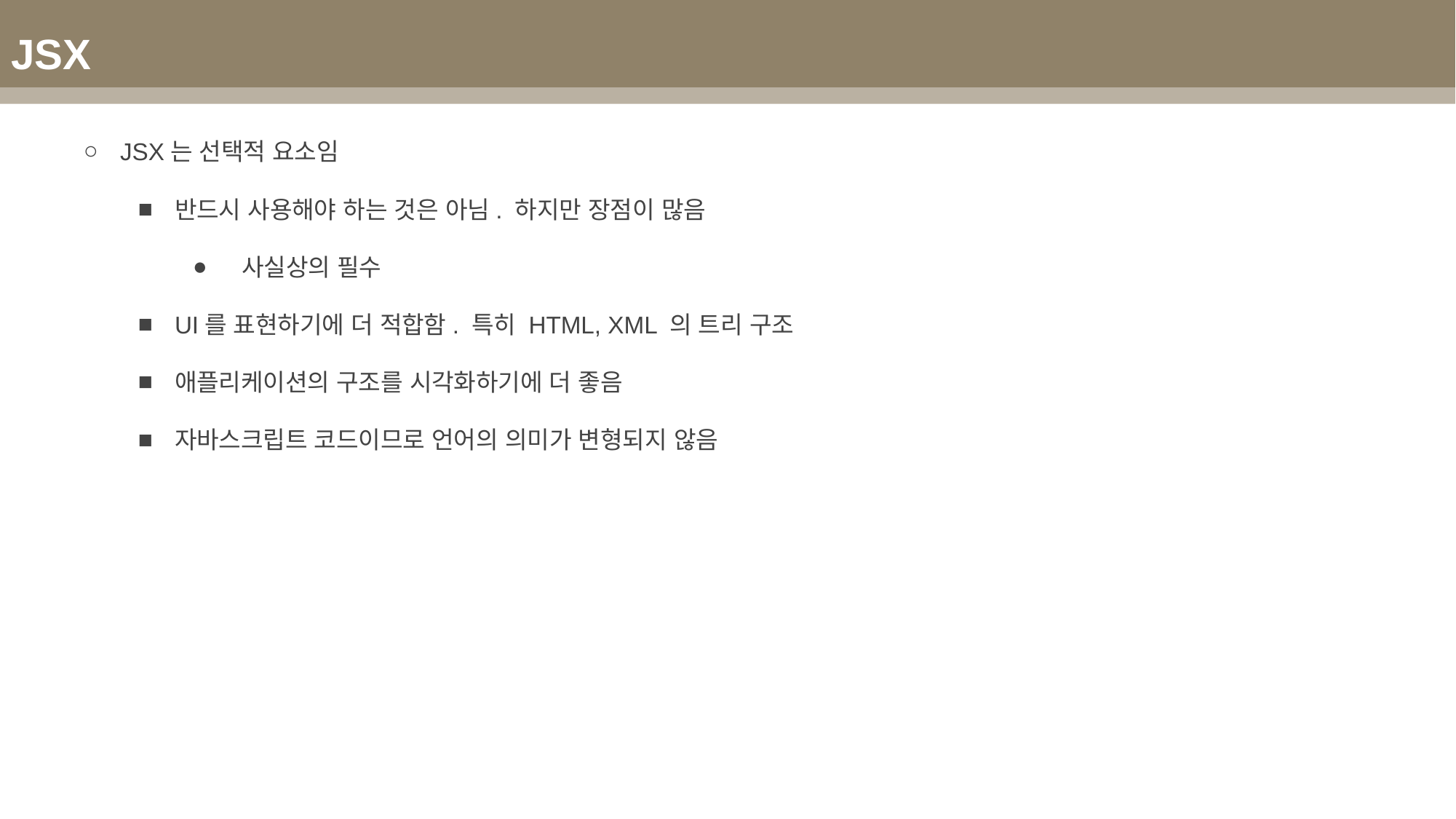

JSX
JSX는 선택적 요소임
반드시 사용해야 하는 것은 아님. 하지만 장점이 많음
 사실상의 필수
UI를 표현하기에 더 적합함. 특히 HTML, XML 의 트리 구조
애플리케이션의 구조를 시각화하기에 더 좋음
자바스크립트 코드이므로 언어의 의미가 변형되지 않음